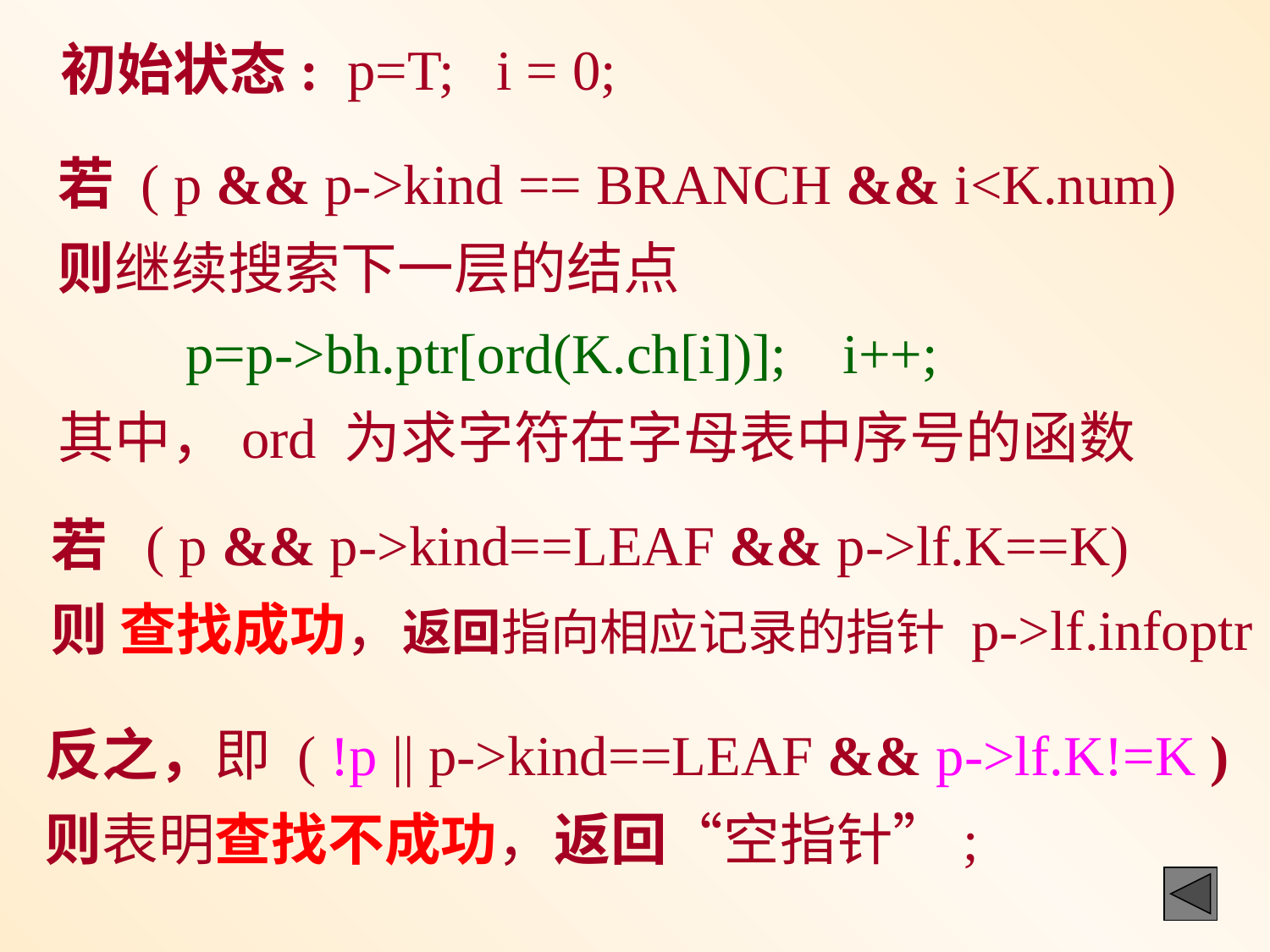

初始状态:  p=T;   i = 0;
若 ( p && p->kind == BRANCH && i<K.num)
则继续搜索下一层的结点
         p=p->bh.ptr[ord(K.ch[i])];    i++;
其中，ord 为求字符在字母表中序号的函数
若  ( p && p->kind==LEAF && p->lf.K==K)
则 查找成功，返回指向相应记录的指针 p->lf.infoptr
反之，即 ( !p || p->kind==LEAF && p->lf.K!=K )
则表明查找不成功，返回“空指针”;